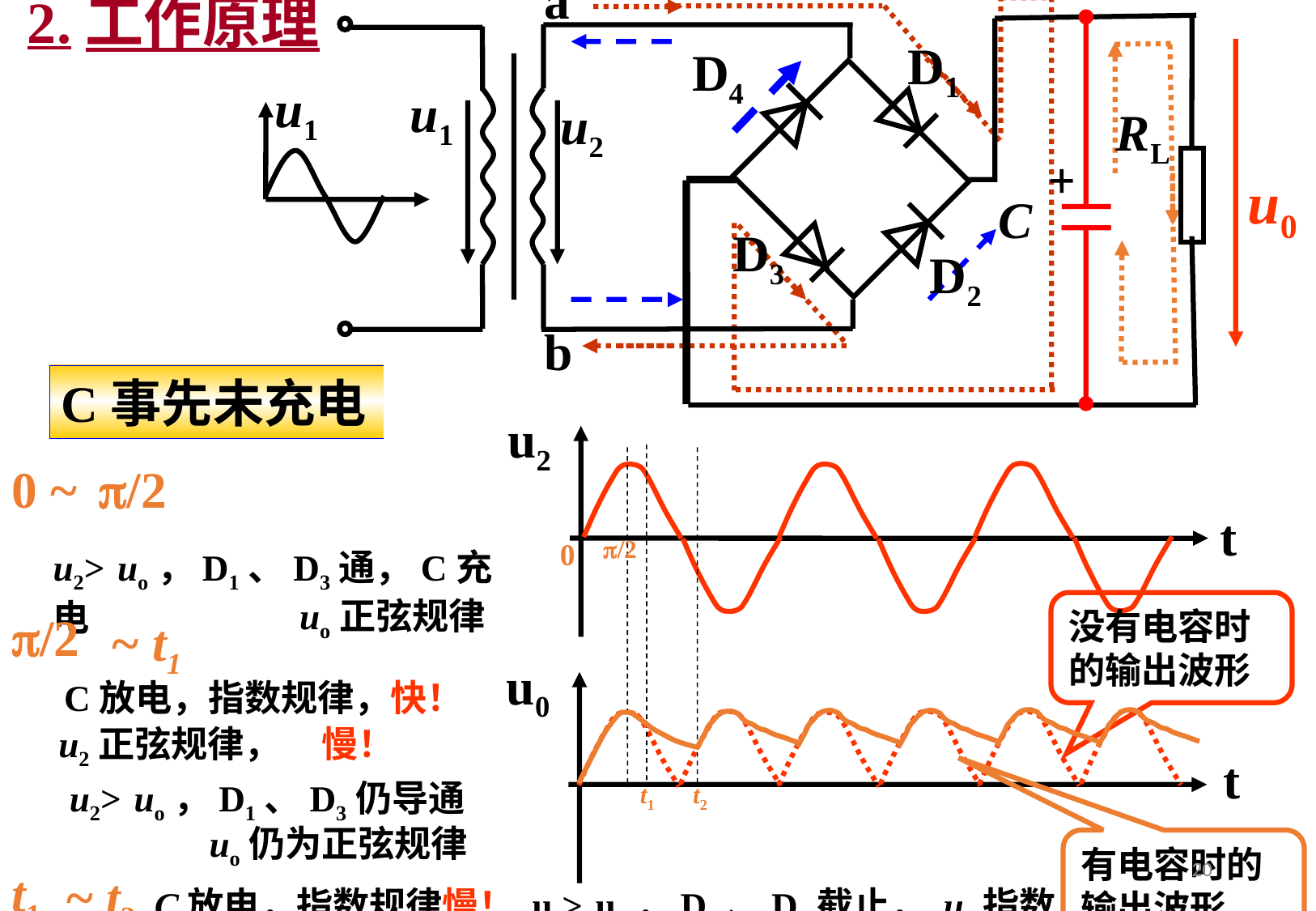

a

D1
D4

u1
u1

u2

RL

u0

D3

D2

b

2.工作原理

C

C事先未充电

u2

t

0 ~
π/2

u2> uo，D1、D3通，C充电
π/2
0
uo正弦规律
没有电容时的输出波形
π/2
~ t1
u0

t

C放电，指数规律，快！

u2正弦规律，     慢！

u2> uo，D1、D3仍导通
t1
t2
uo仍为正弦规律
有电容时的输出波形
20
t1
~ t2
C放电，指数规律慢！ uc> u2，D1、D3截止， uo指数规律